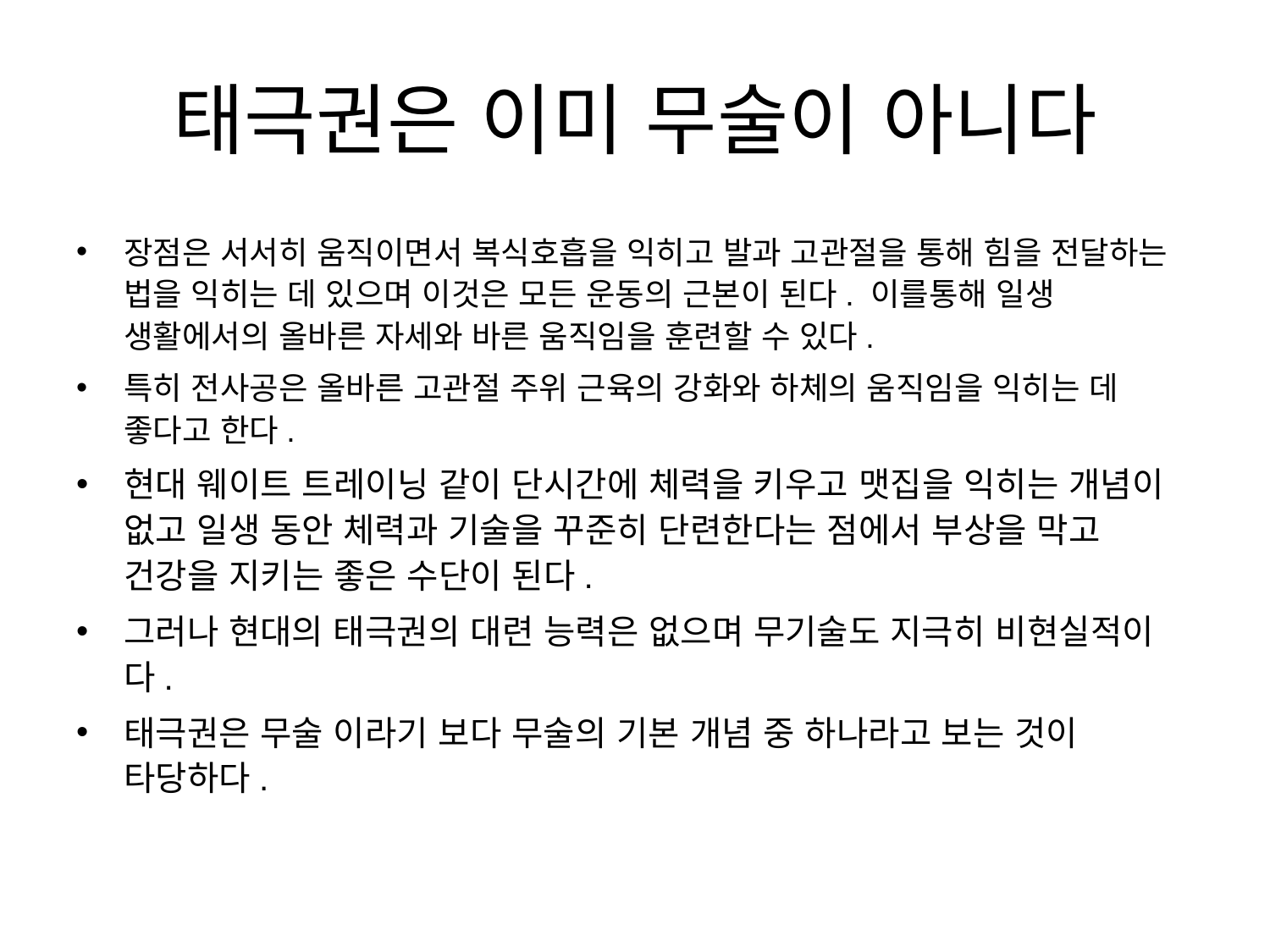

# 태극권은 이미 무술이 아니다
장점은 서서히 움직이면서 복식호흡을 익히고 발과 고관절을 통해 힘을 전달하는 법을 익히는 데 있으며 이것은 모든 운동의 근본이 된다. 이를통해 일생 생활에서의 올바른 자세와 바른 움직임을 훈련할 수 있다.
특히 전사공은 올바른 고관절 주위 근육의 강화와 하체의 움직임을 익히는 데 좋다고 한다.
현대 웨이트 트레이닝 같이 단시간에 체력을 키우고 맷집을 익히는 개념이 없고 일생 동안 체력과 기술을 꾸준히 단련한다는 점에서 부상을 막고 건강을 지키는 좋은 수단이 된다.
그러나 현대의 태극권의 대련 능력은 없으며 무기술도 지극히 비현실적이다.
태극권은 무술 이라기 보다 무술의 기본 개념 중 하나라고 보는 것이 타당하다.